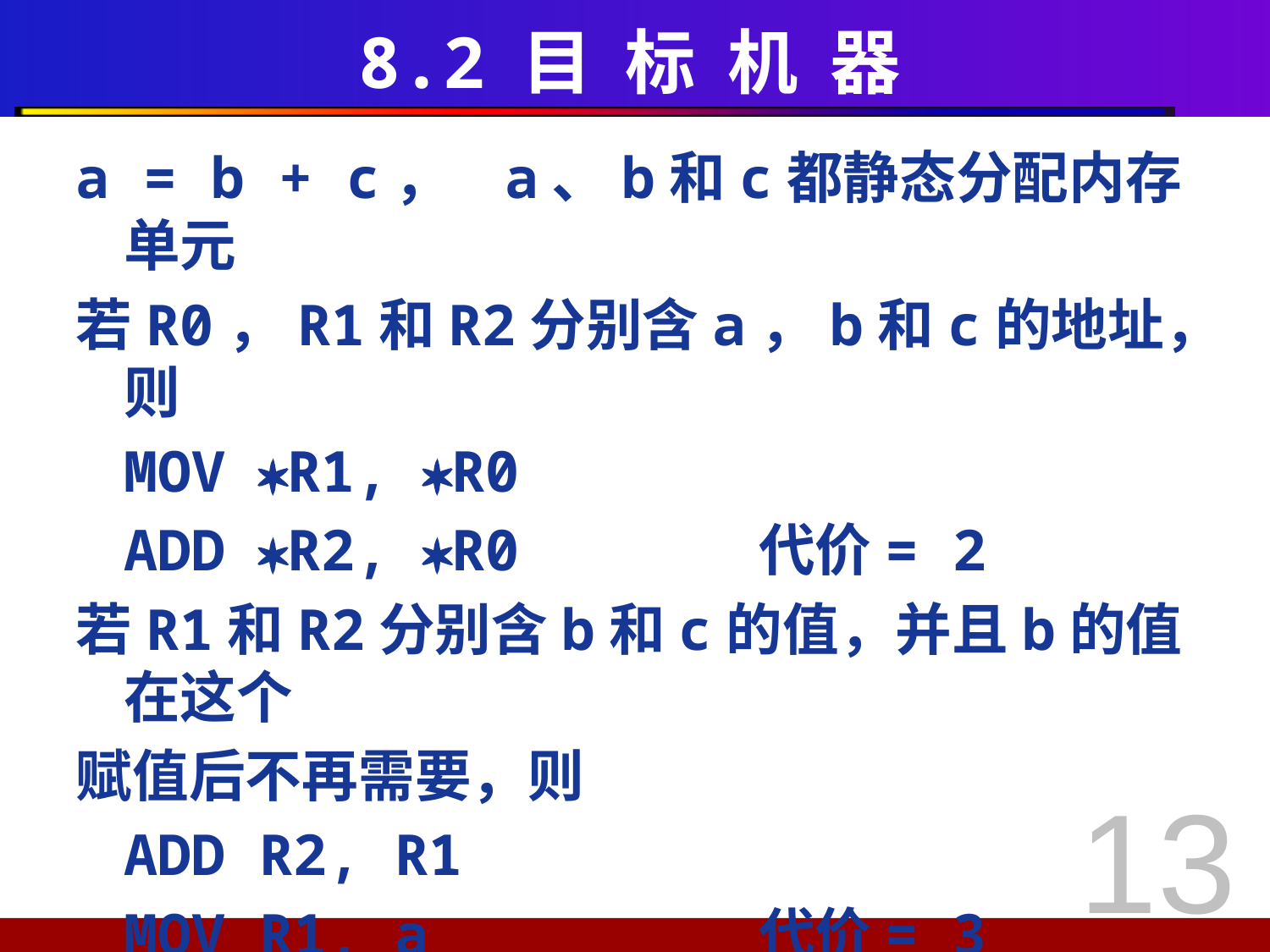

# 8.2 目  标  机  器
a = b + c，	a、b和c都静态分配内存单元
若R0，R1和R2分别含a，b和c的地址，则
	MOV ∗R1, ∗R0
	ADD ∗R2, ∗R0		代价= 2
若R1和R2分别含b和c的值，并且b的值在这个
赋值后不再需要，则
	ADD R2, R1
	MOV R1, a			代价= 3
13